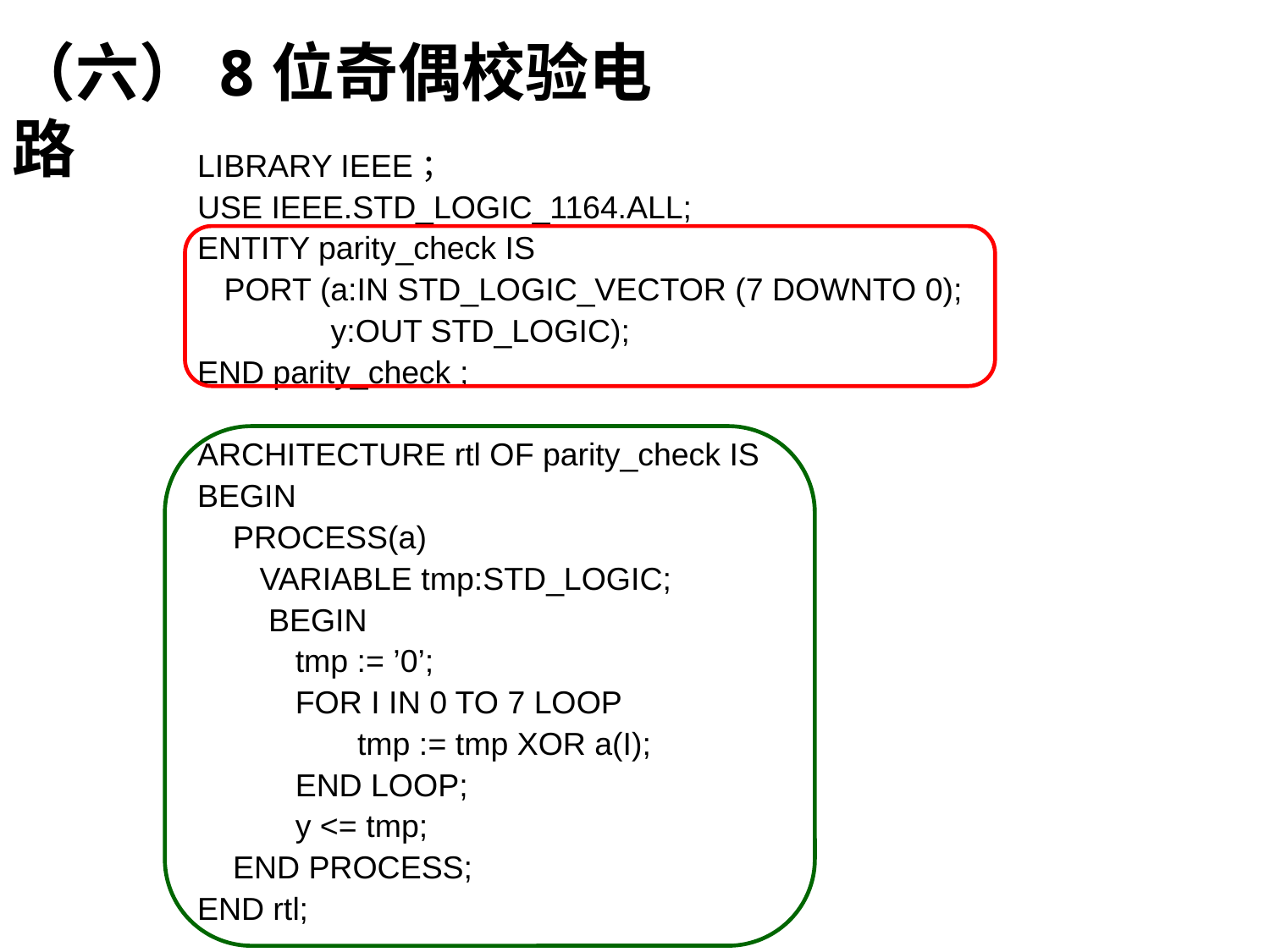

（六）8位奇偶校验电路
LIBRARY IEEE；
USE IEEE.STD_LOGIC_1164.ALL;
ENTITY parity_check IS
   PORT (a:IN STD_LOGIC_VECTOR (7 DOWNTO 0);
               y:OUT STD_LOGIC);
END parity_check ;

ARCHITECTURE rtl OF parity_check IS
BEGIN
    PROCESS(a)
       VARIABLE tmp:STD_LOGIC;
        BEGIN
           tmp := ’0’;
           FOR I IN 0 TO 7 LOOP
                  tmp := tmp XOR a(I);
           END LOOP;
           y <= tmp;
    END PROCESS;
END rtl;